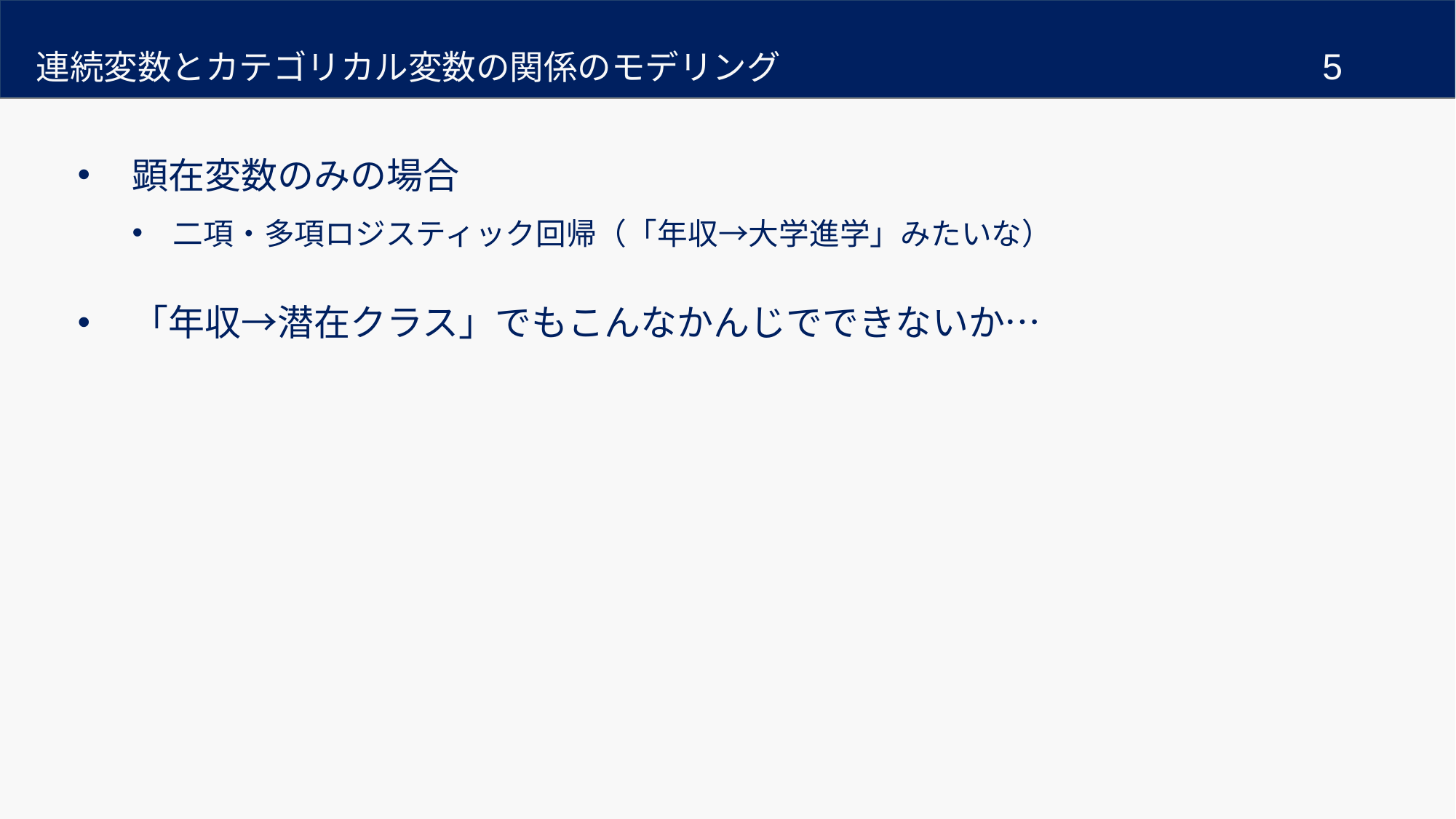

連続変数とカテゴリカル変数の関係のモデリング
顕在変数のみの場合
二項・多項ロジスティック回帰（「年収→大学進学」みたいな）
「年収→潜在クラス」でもこんなかんじでできないか…